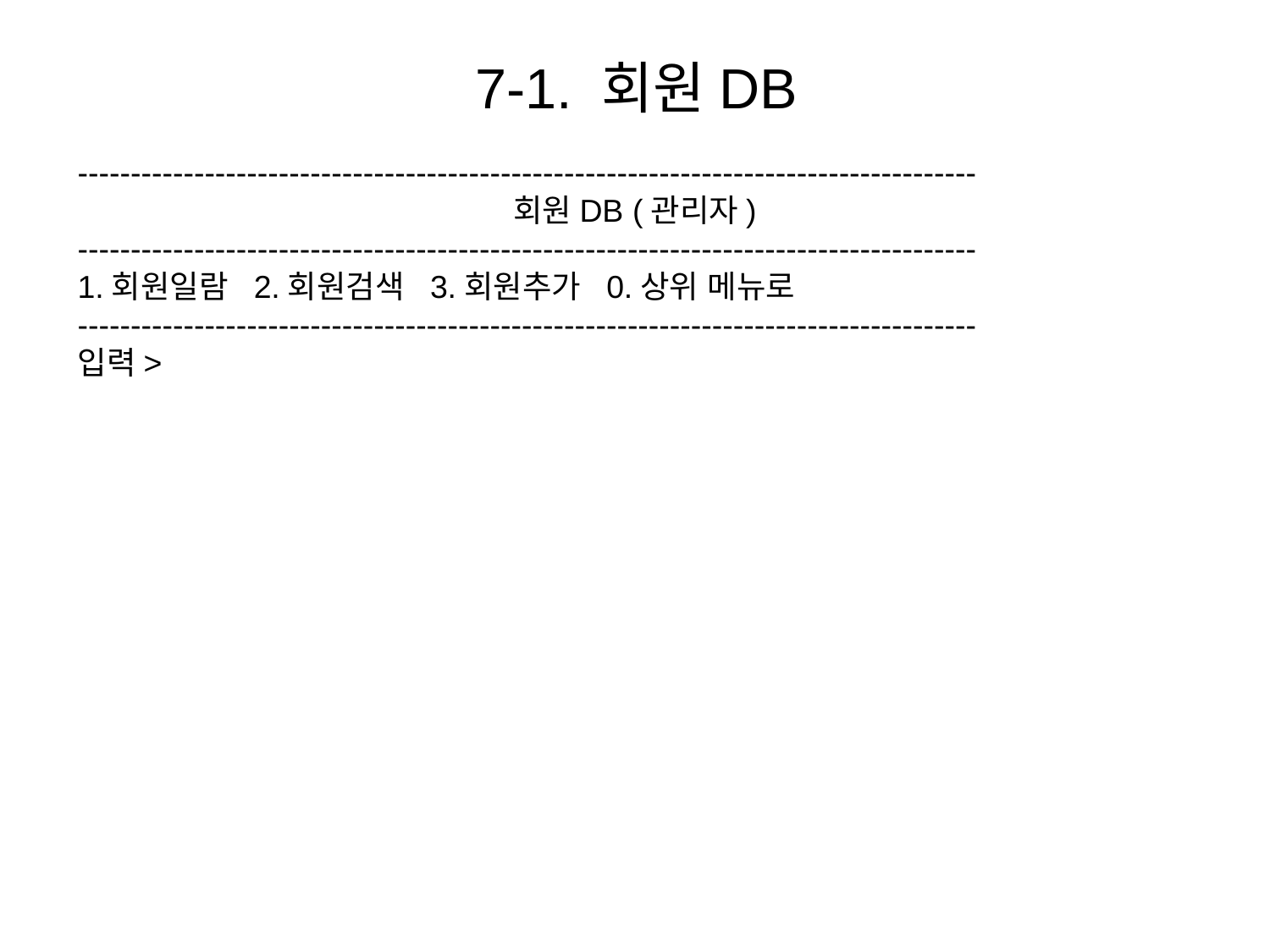

# 7-1. 회원DB
-------------------------------------------------------------------------------------
회원DB (관리자)
-------------------------------------------------------------------------------------
1.회원일람  2.회원검색  3.회원추가  0.상위 메뉴로
-------------------------------------------------------------------------------------
입력>